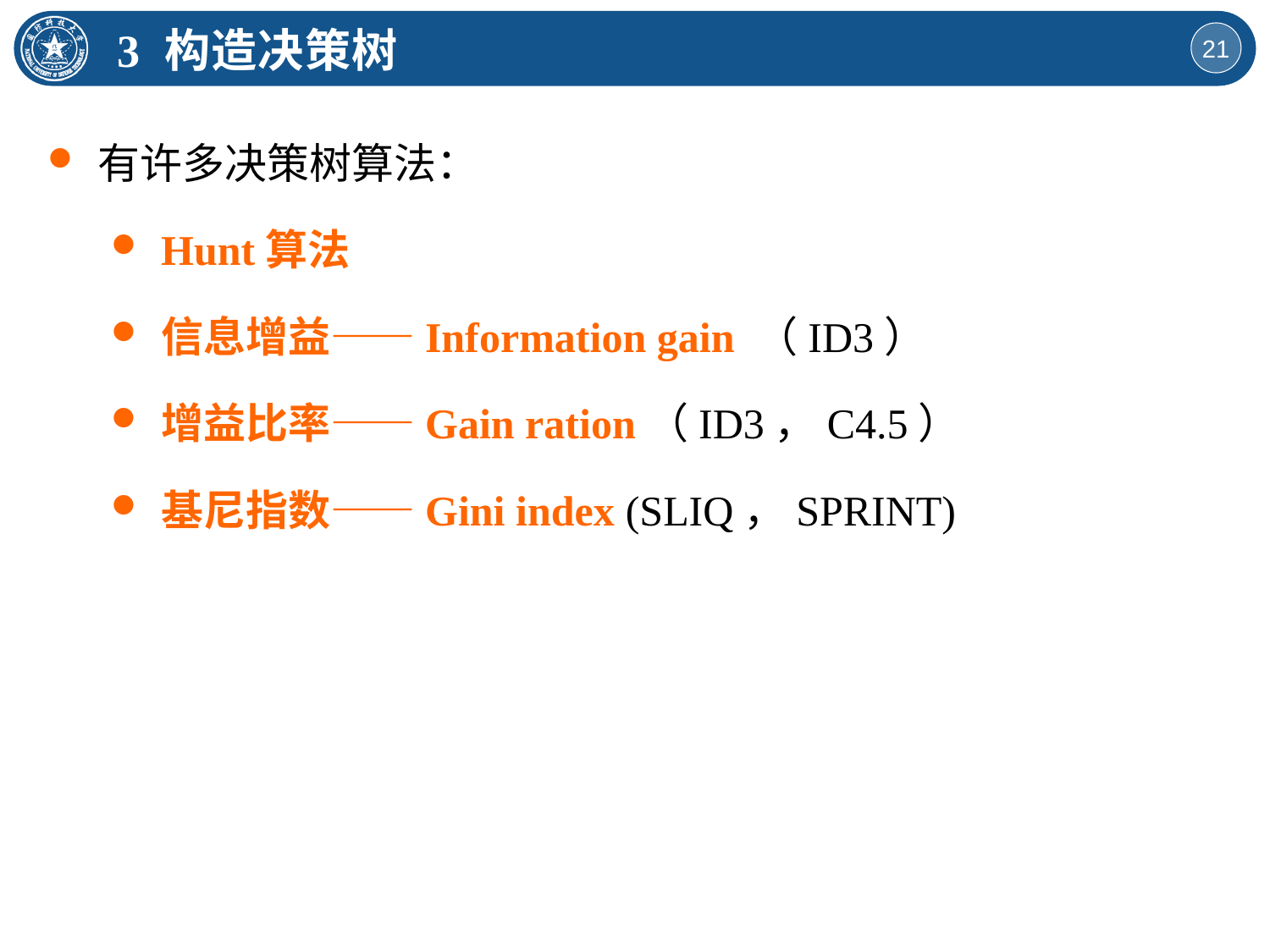

3 构造决策树
有许多决策树算法：
Hunt算法
信息增益——Information gain （ID3）
增益比率——Gain ration（ID3，C4.5）
基尼指数——Gini index (SLIQ，SPRINT)